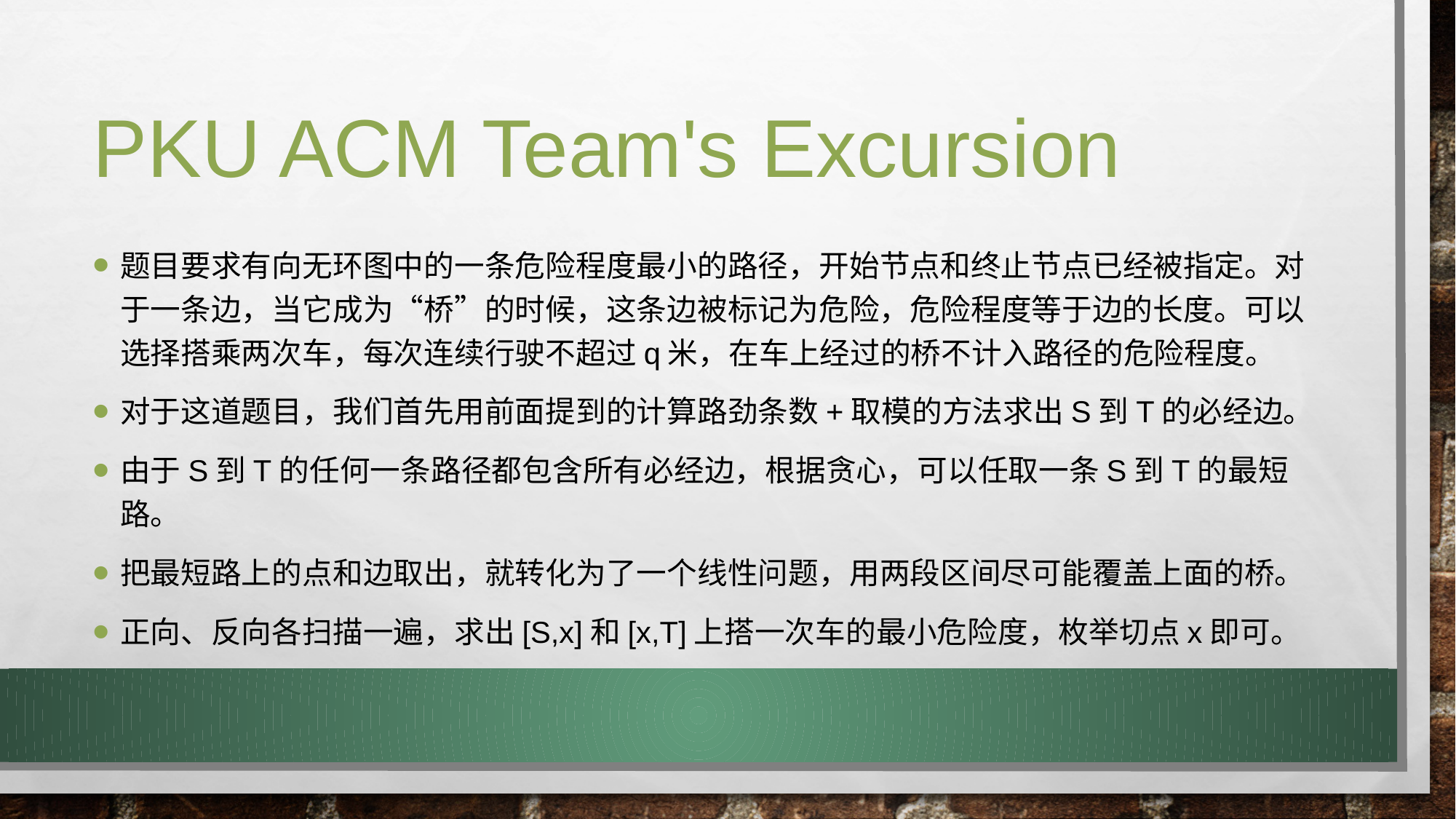

# PKU ACM Team's Excursion
题目要求有向无环图中的一条危险程度最小的路径，开始节点和终止节点已经被指定。对于一条边，当它成为“桥”的时候，这条边被标记为危险，危险程度等于边的长度。可以选择搭乘两次车，每次连续行驶不超过q米，在车上经过的桥不计入路径的危险程度。
对于这道题目，我们首先用前面提到的计算路劲条数+取模的方法求出S到T的必经边。
由于S到T的任何一条路径都包含所有必经边，根据贪心，可以任取一条S到T的最短路。
把最短路上的点和边取出，就转化为了一个线性问题，用两段区间尽可能覆盖上面的桥。
正向、反向各扫描一遍，求出[S,x]和[x,T]上搭一次车的最小危险度，枚举切点x即可。